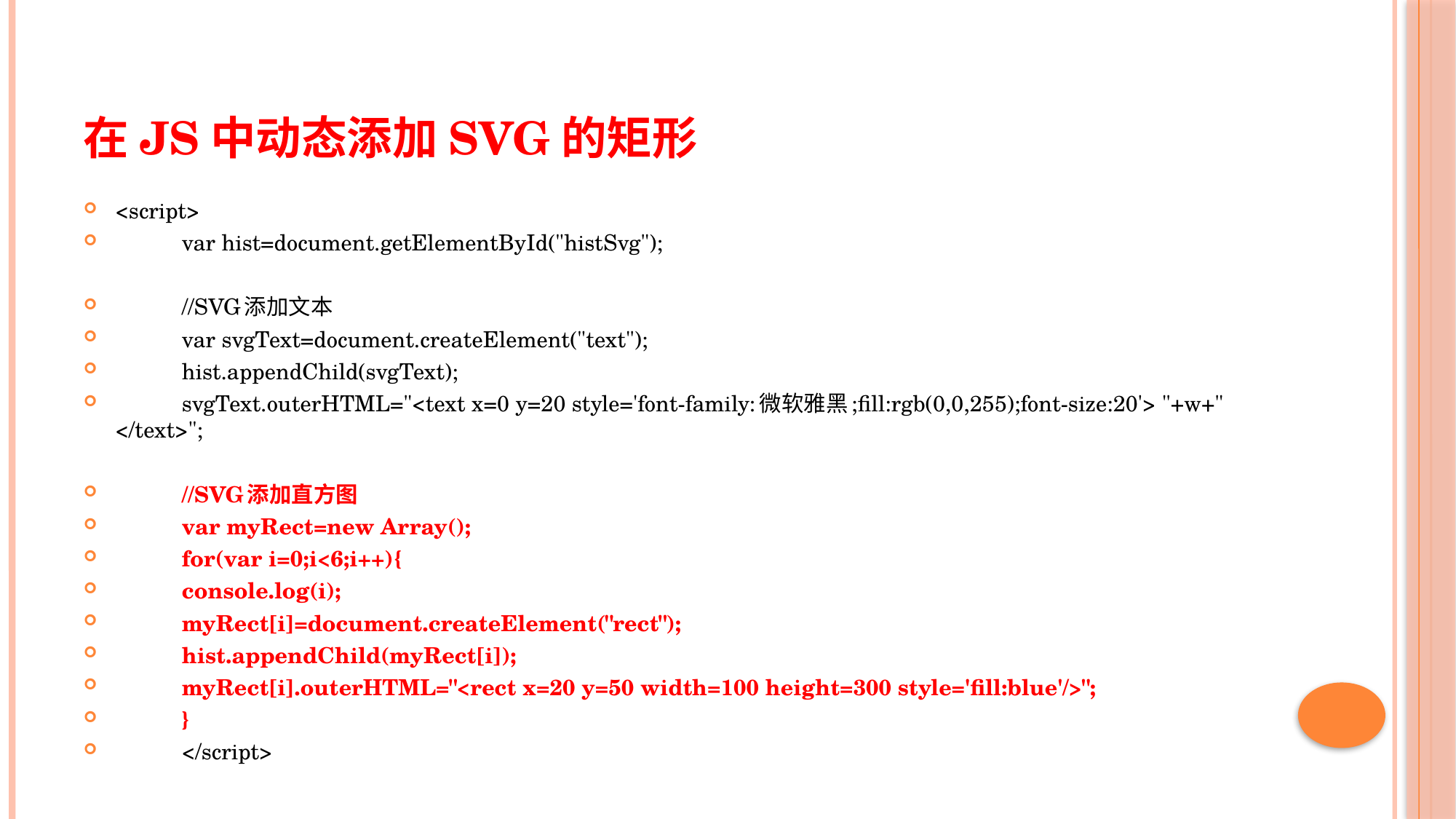

# 在JS中动态添加SVG的矩形
<script>
		var hist=document.getElementById("histSvg");

	//SVG添加文本
		var svgText=document.createElement("text");
		hist.appendChild(svgText);
		svgText.outerHTML="<text x=0 y=20 style='font-family:微软雅黑;fill:rgb(0,0,255);font-size:20'> "+w+" </text>";

		//SVG添加直方图
		var myRect=new Array();
		for(var i=0;i<6;i++){
			console.log(i);
			myRect[i]=document.createElement("rect");
			hist.appendChild(myRect[i]);
			myRect[i].outerHTML="<rect x=20 y=50 width=100 height=300 style='fill:blue'/>";
		}
	</script>